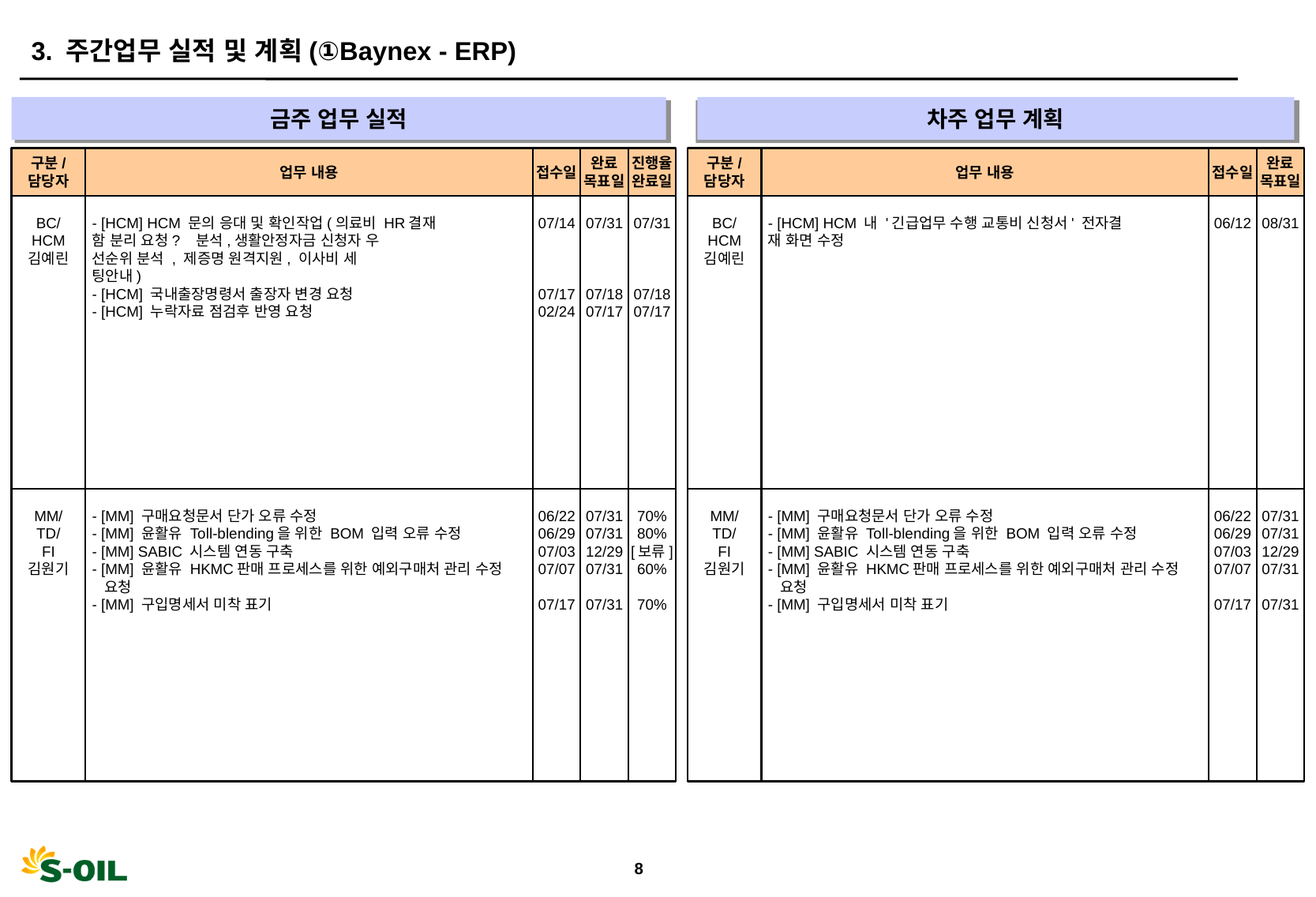

3. 주간업무 실적 및 계획(①Baynex - ERP)
금주 업무 실적
차주 업무 계획
" "
" "
구분/
담당자
업무 내용
접수일
완료
목표일
진행율
완료일
구분/
담당자
업무 내용
접수일
완료
목표일
BC/
HCM
김예린

- [HCM] HCM 문의 응대 및 확인작업(의료비 HR결재
함 분리 요청?   분석,생활안정자금 신청자 우
선순위 분석 , 제증명 원격지원, 이사비 세
팅안내)
- [HCM] 국내출장명령서 출장자 변경 요청
- [HCM] 누락자료 점검후 반영 요청
07/14
07/17
02/24
07/31
07/18
07/17
07/31
07/18
07/17
BC/
HCM
김예린

- [HCM] HCM 내 '긴급업무 수행 교통비 신청서' 전자결
재 화면 수정
06/12
08/31
MM/
TD/
FI
김원기

- [MM] 구매요청문서 단가 오류 수정
- [MM] 윤활유 Toll-blending을 위한 BOM 입력 오류 수정
- [MM] SABIC 시스템 연동 구축
- [MM] 윤활유 HKMC판매 프로세스를 위한 예외구매처 관리 수정
   요청
- [MM] 구입명세서 미착 표기
06/22
06/29
07/03
07/07
07/17
07/31
07/31
12/29
07/31
07/31
70%
80%
[보류]
60%
70%
MM/
TD/
FI
김원기

- [MM] 구매요청문서 단가 오류 수정
- [MM] 윤활유 Toll-blending을 위한 BOM 입력 오류 수정
- [MM] SABIC 시스템 연동 구축
- [MM] 윤활유 HKMC판매 프로세스를 위한 예외구매처 관리 수정
   요청
- [MM] 구입명세서 미착 표기
06/22
06/29
07/03
07/07
07/17
07/31
07/31
12/29
07/31
07/31